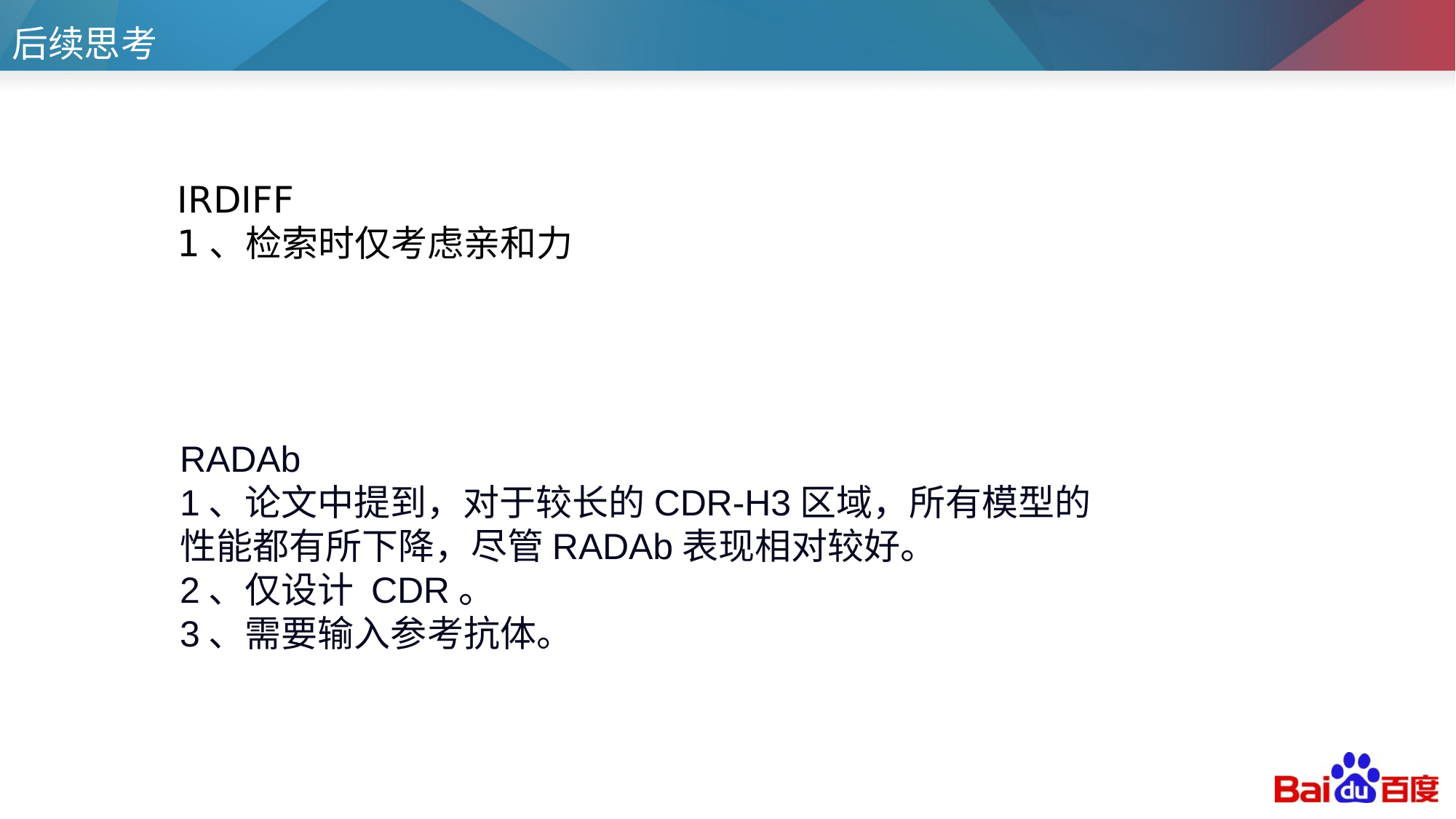

后续思考
IRDIFF
1、检索时仅考虑亲和力
RADAb
1、论文中提到，对于较长的CDR-H3区域，所有模型的性能都有所下降，尽管RADAb表现相对较好。
2、仅设计 CDR。
3、需要输入参考抗体。